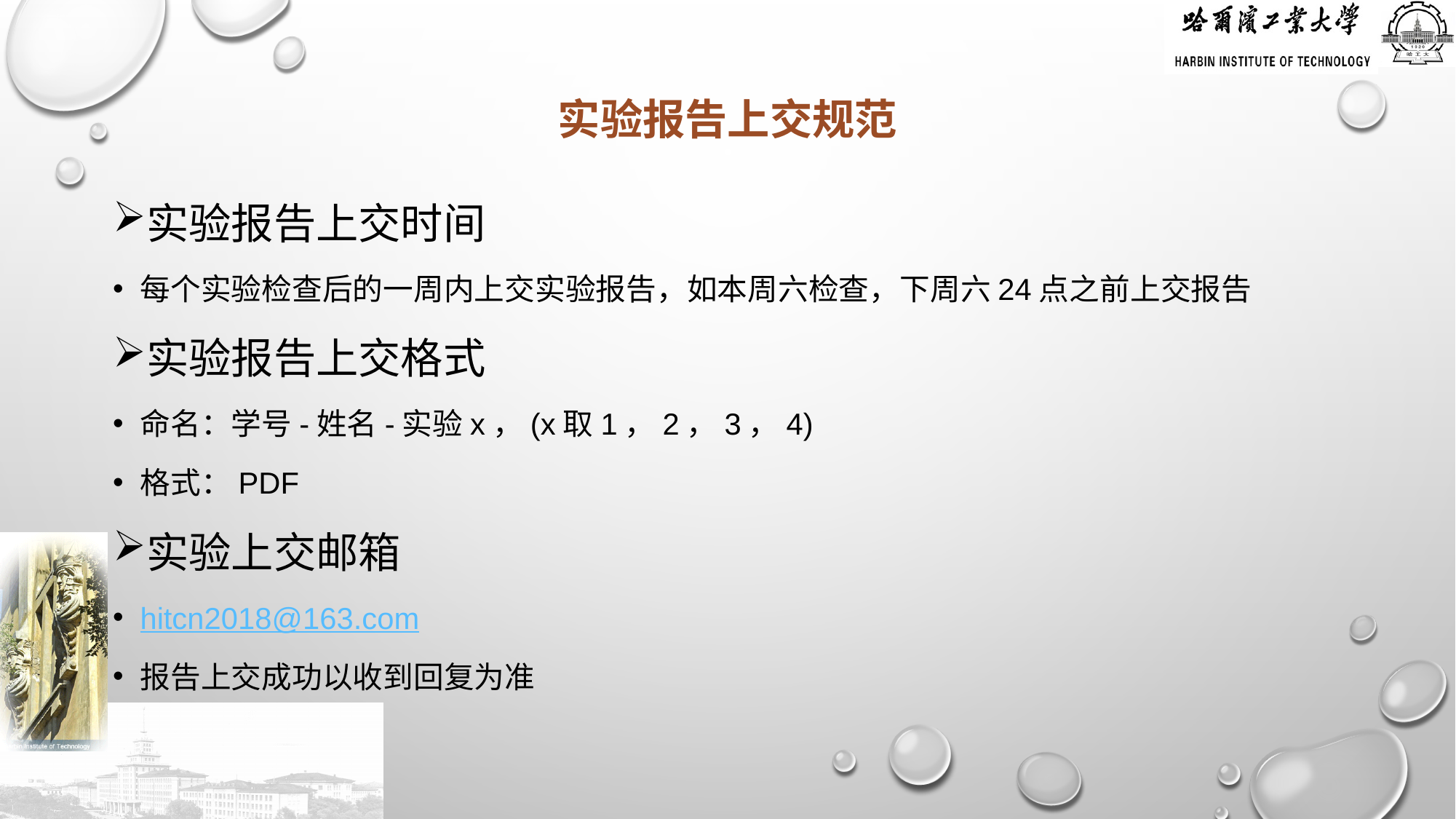

# 实验报告上交规范
实验报告上交时间
每个实验检查后的一周内上交实验报告，如本周六检查，下周六24点之前上交报告
实验报告上交格式
命名：学号-姓名-实验x，(x取1，2，3，4)
格式：PDF
实验上交邮箱
hitcn2018@163.com
报告上交成功以收到回复为准